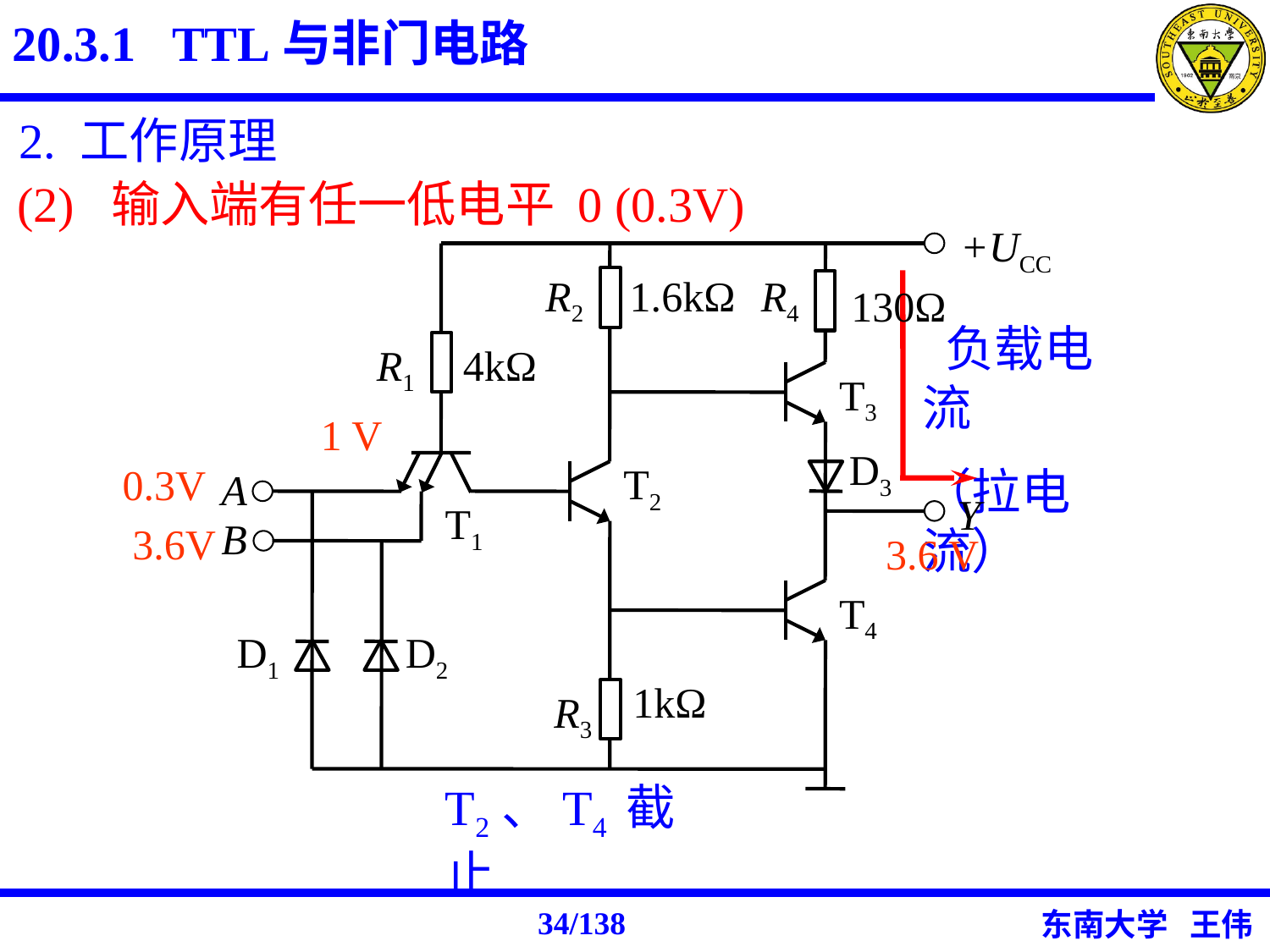

20.3.1   TTL与非门电路
2. 工作原理
(2)  输入端有任一低电平 0 (0.3V)
+UCC

R2
1.6kΩ
R4

130Ω
R1

4kΩ
T3
D3
T2
A

Y
T1

B

T4
D1
D2

1kΩ
R3

 负载电流
（拉电流）
1 V
0.3V

3.6V
3.6 V
T2、T4 截止